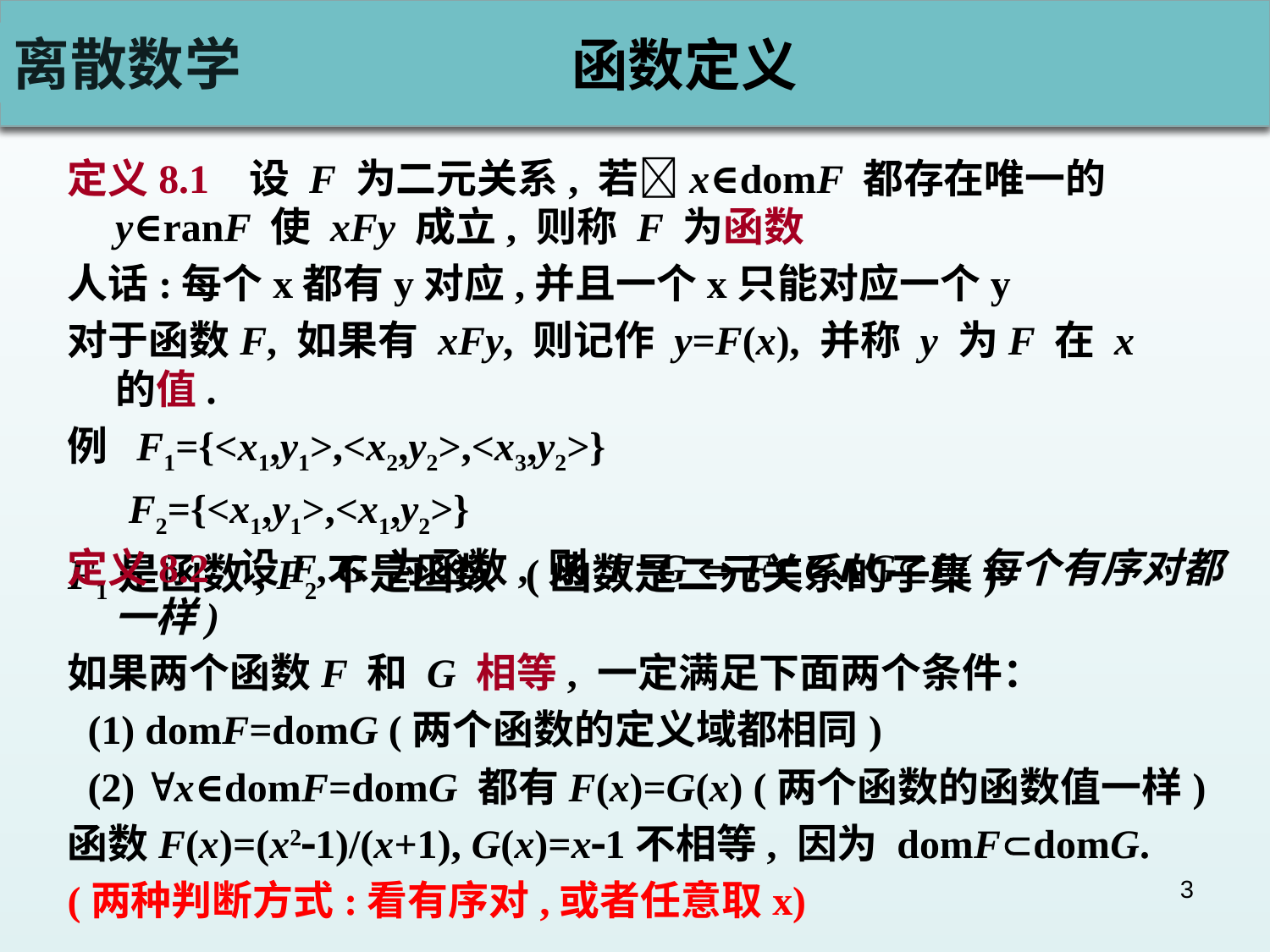

# 函数定义
定义8.1   设 F 为二元关系, 若∀x∈domF 都存在唯一的y∈ranF 使 xFy 成立, 则称 F 为函数
人话:每个x都有y对应,并且一个x只能对应一个y
对于函数F, 如果有 xFy, 则记作 y=F(x), 并称 y 为F 在 x 的值.
例  F1={<x1,y1>,<x2,y2>,<x3,y2>}
      F2={<x1,y1>,<x1,y2>}
F1是函数, F2不是函数  (函数是二元关系的子集)
定义8.2  设F, G 为函数, 则 F=G ⇔ F⊆G∧G⊆F(每个有序对都一样)
如果两个函数F 和 G 相等, 一定满足下面两个条件：
  (1) domF=domG (两个函数的定义域都相同)
  (2) ∀x∈domF=domG 都有F(x)=G(x) (两个函数的函数值一样)
函数F(x)=(x2−1)/(x+1), G(x)=x−1不相等, 因为 domF⊂domG.
(两种判断方式:看有序对,或者任意取x)
3